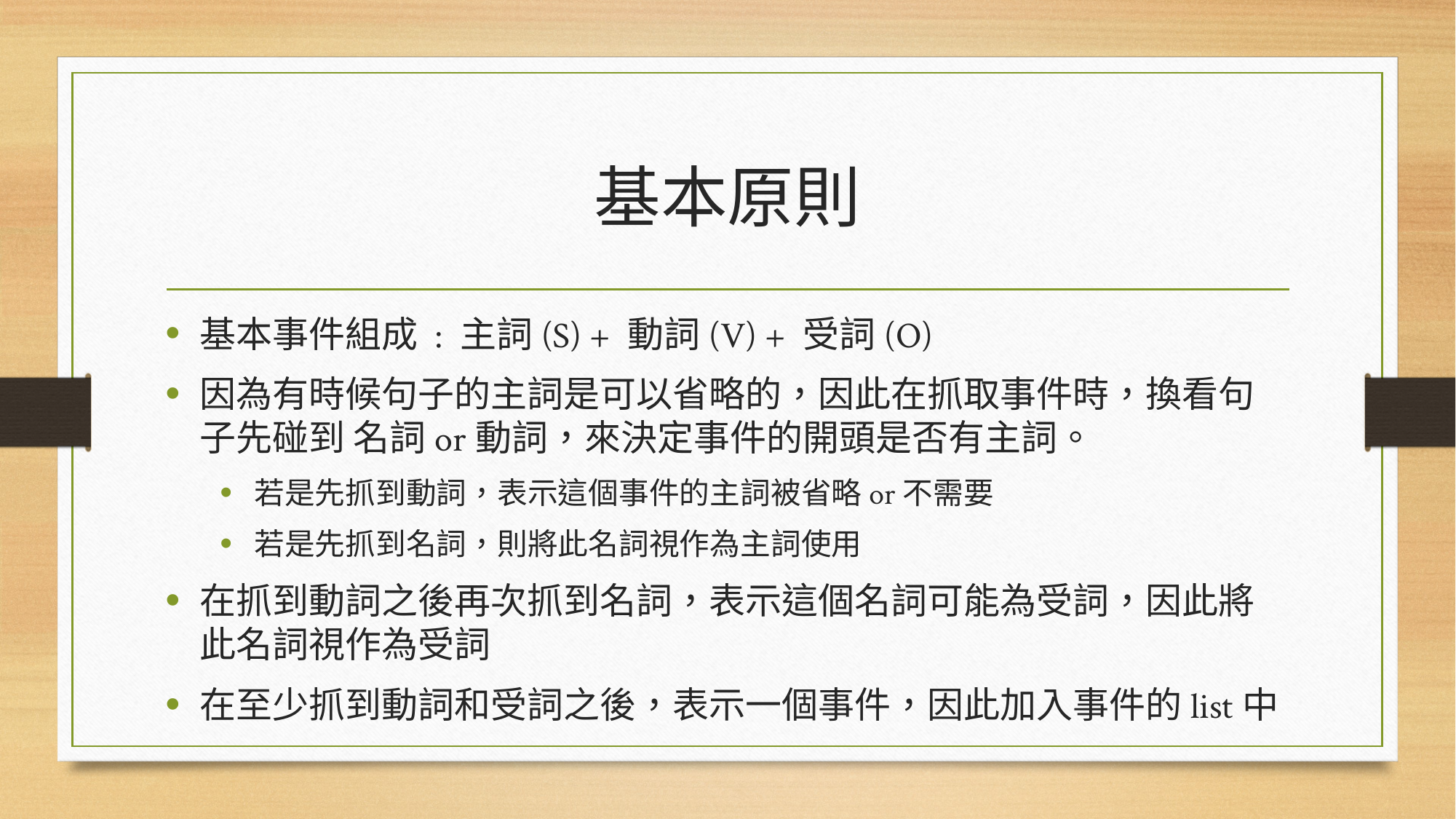

# 基本原則
基本事件組成 : 主詞(S) + 動詞(V) + 受詞(O)
因為有時候句子的主詞是可以省略的，因此在抓取事件時，換看句子先碰到 名詞or動詞，來決定事件的開頭是否有主詞。
若是先抓到動詞，表示這個事件的主詞被省略or不需要
若是先抓到名詞，則將此名詞視作為主詞使用
在抓到動詞之後再次抓到名詞，表示這個名詞可能為受詞，因此將此名詞視作為受詞
在至少抓到動詞和受詞之後，表示一個事件，因此加入事件的list中